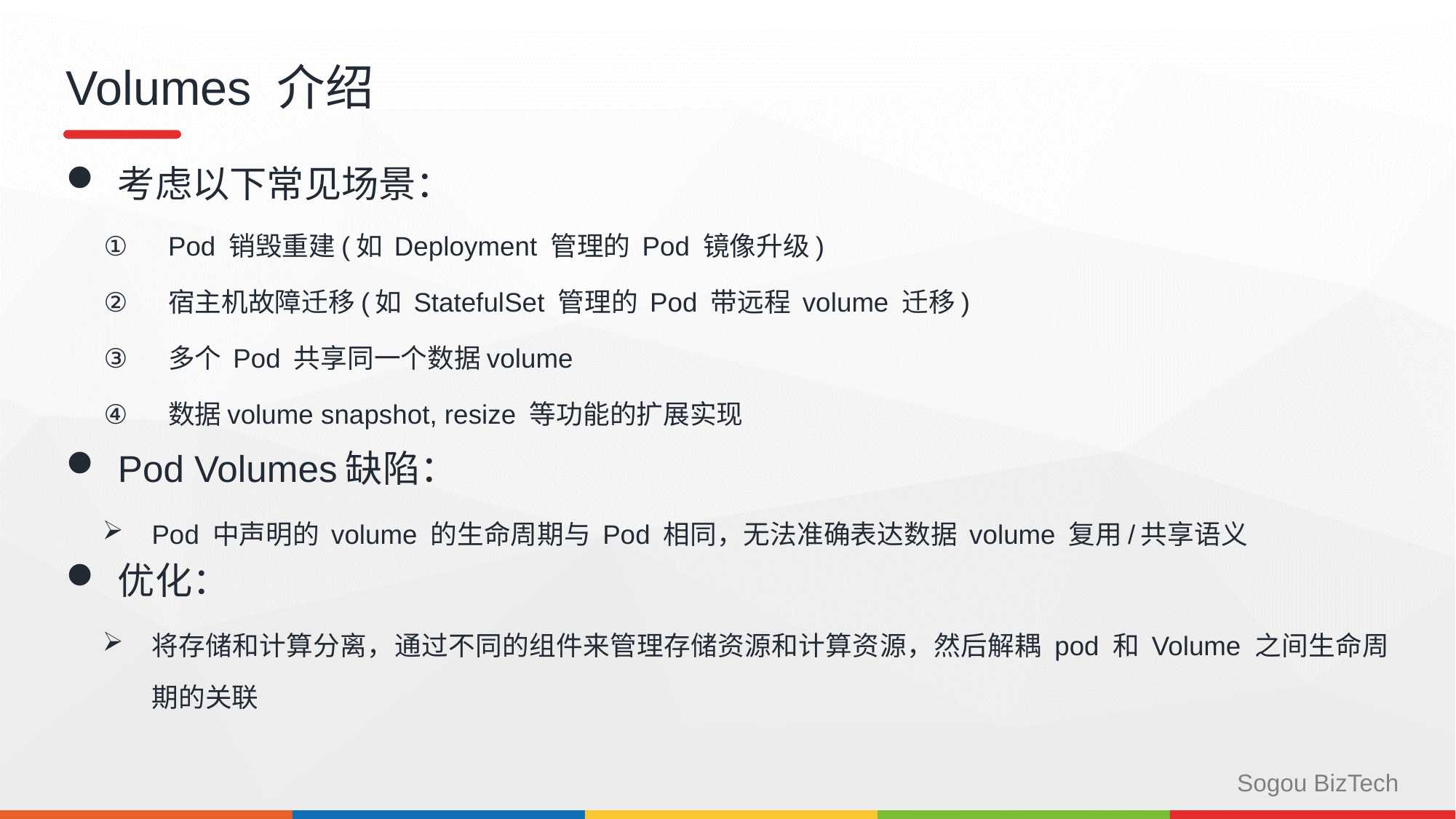

# Volumes 介绍
考虑以下常见场景：
Pod 销毁重建(如 Deployment 管理的 Pod 镜像升级)
宿主机故障迁移(如 StatefulSet 管理的 Pod 带远程 volume 迁移)
多个 Pod 共享同一个数据volume
数据volume snapshot, resize 等功能的扩展实现
Pod Volumes缺陷：
Pod 中声明的 volume 的生命周期与 Pod 相同，无法准确表达数据 volume 复用/共享语义
优化：
将存储和计算分离，通过不同的组件来管理存储资源和计算资源，然后解耦 pod 和 Volume 之间生命周期的关联

Sogou BizTech